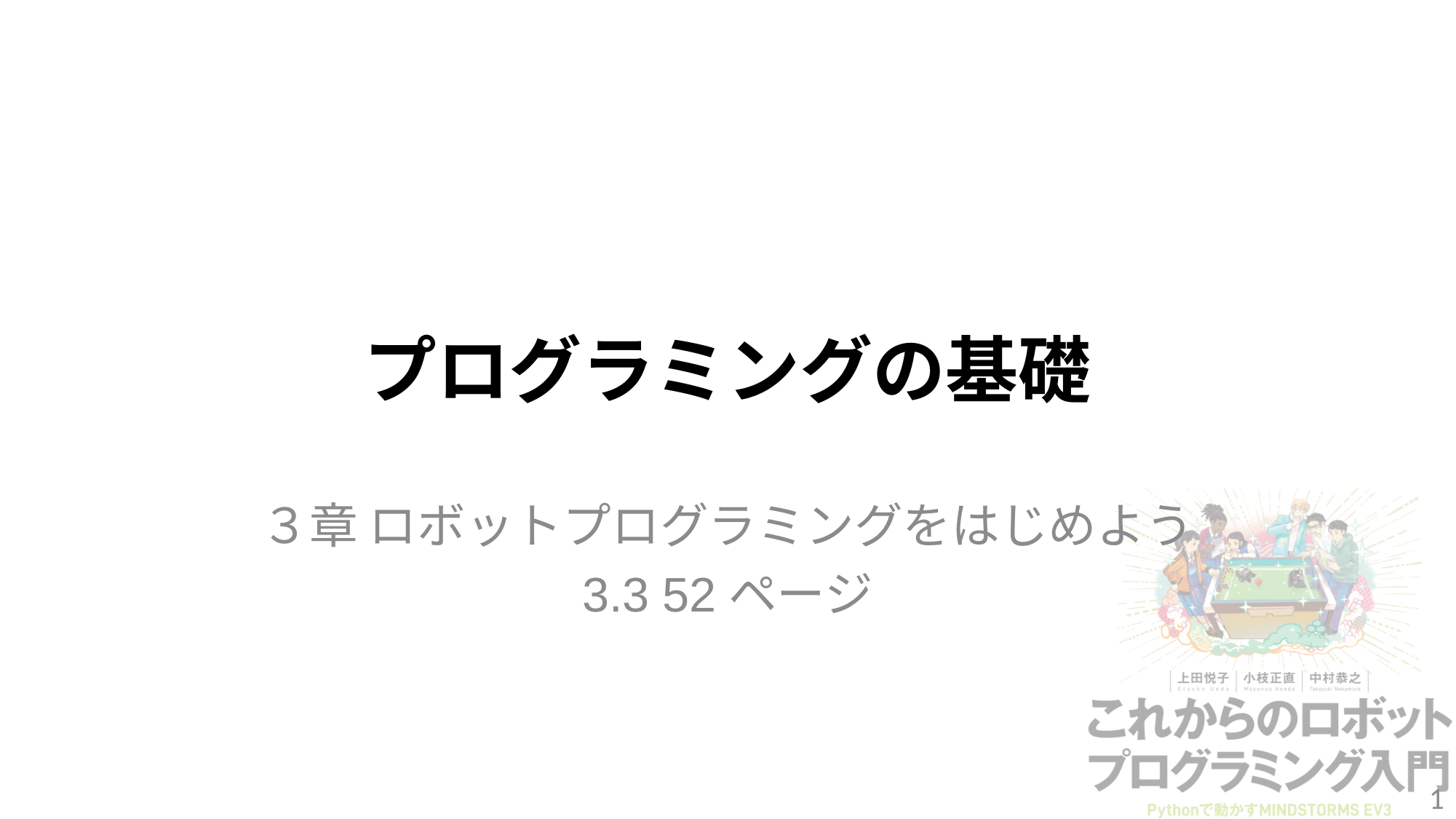

# プログラミングの基礎
３章 ロボットプログラミングをはじめよう
3.3 52ページ
1